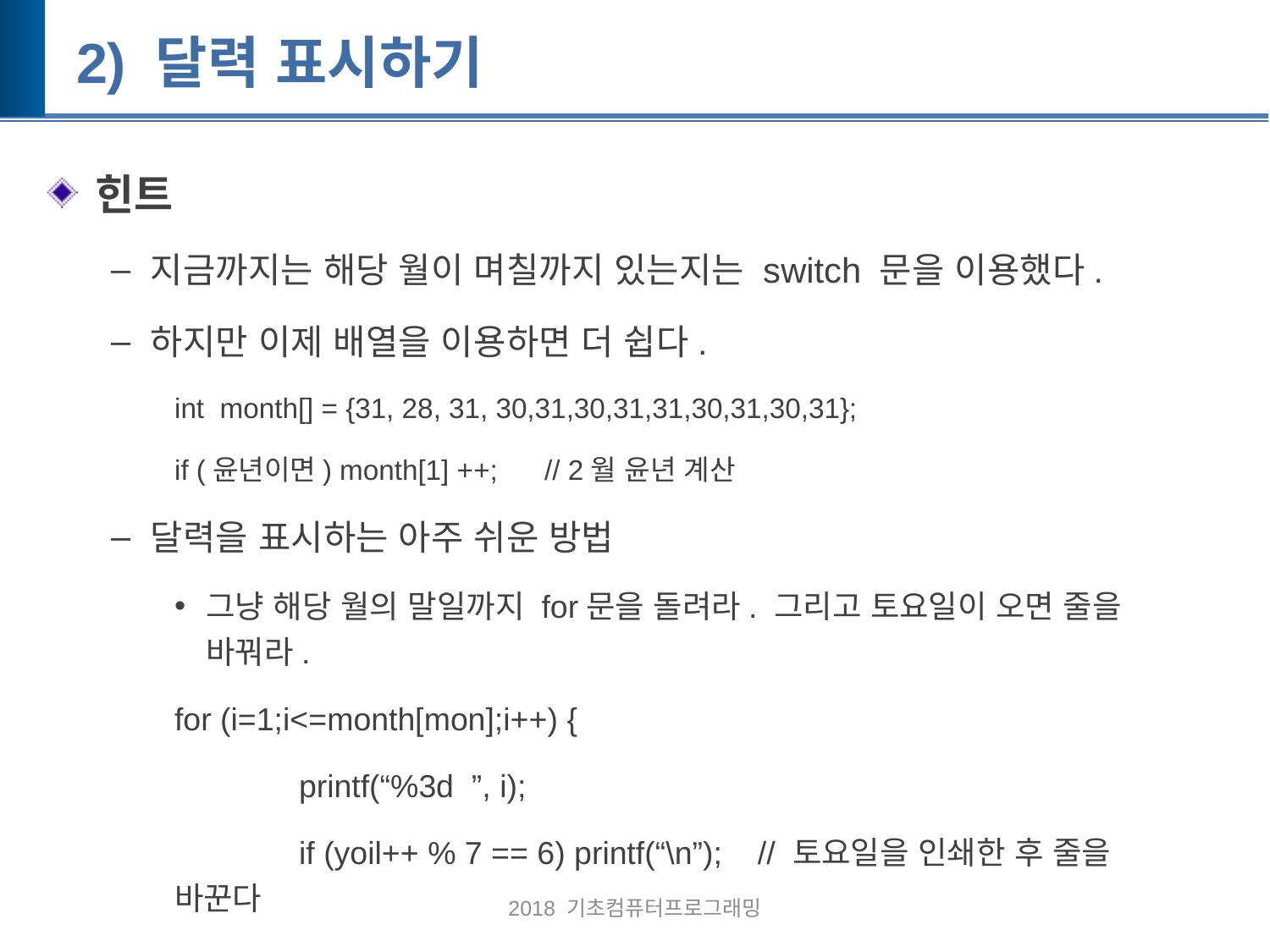

# 2) 달력 표시하기
힌트
지금까지는 해당 월이 며칠까지 있는지는 switch 문을 이용했다.
하지만 이제 배열을 이용하면 더 쉽다.
int  month[] = {31, 28, 31, 30,31,30,31,31,30,31,30,31};
if (윤년이면) month[1] ++;      // 2월 윤년 계산
달력을 표시하는 아주 쉬운 방법
그냥 해당 월의 말일까지 for문을 돌려라. 그리고 토요일이 오면 줄을 바꿔라.
for (i=1;i<=month[mon];i++) {
              printf(“%3d  ”, i);
              if (yoil++ % 7 == 6) printf(“\n”);    // 토요일을 인쇄한 후 줄을 바꾼다

2018 기초컴퓨터프로그래밍